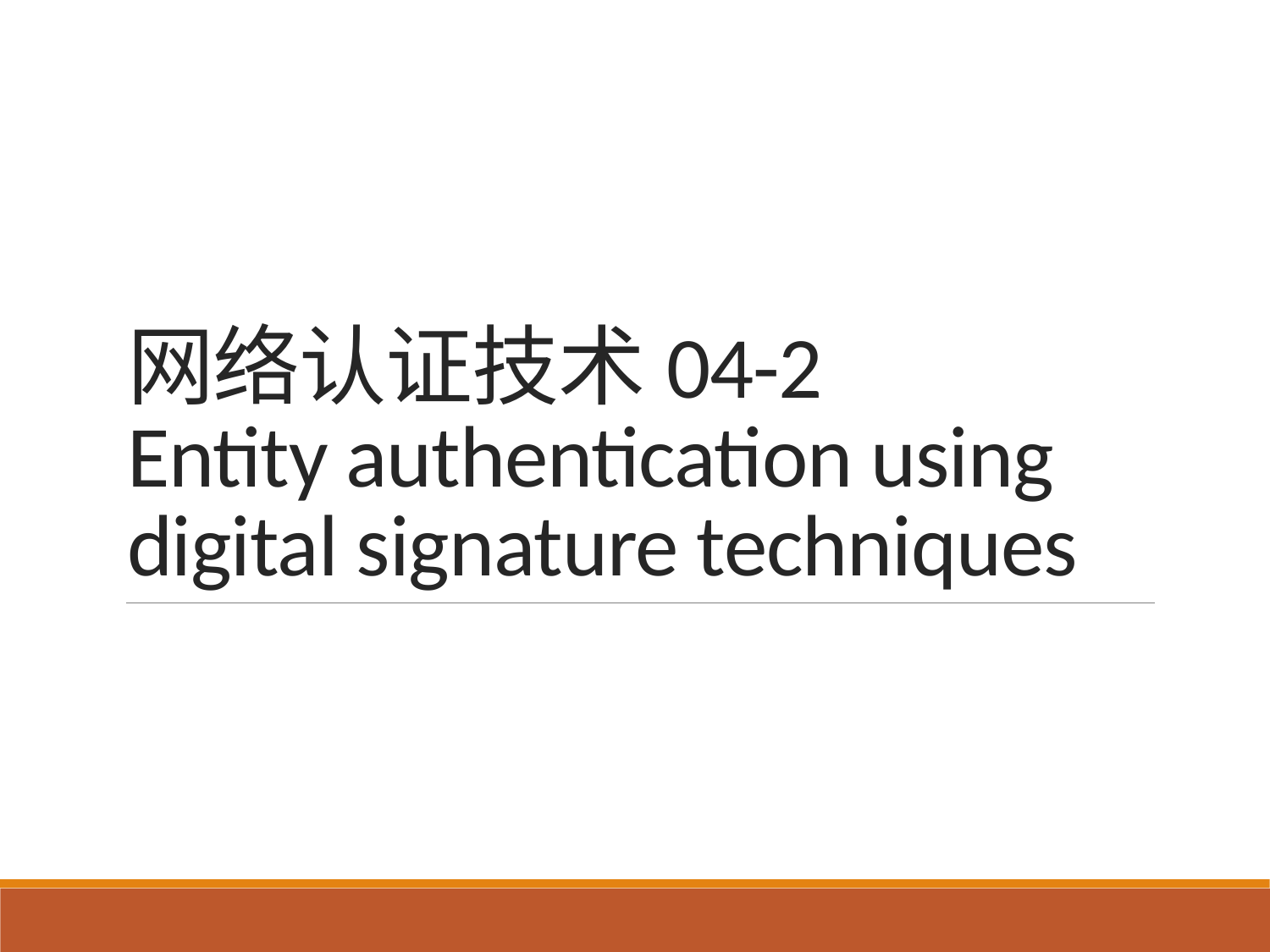

# 网络认证技术04-2 Entity authentication using digital signature techniques